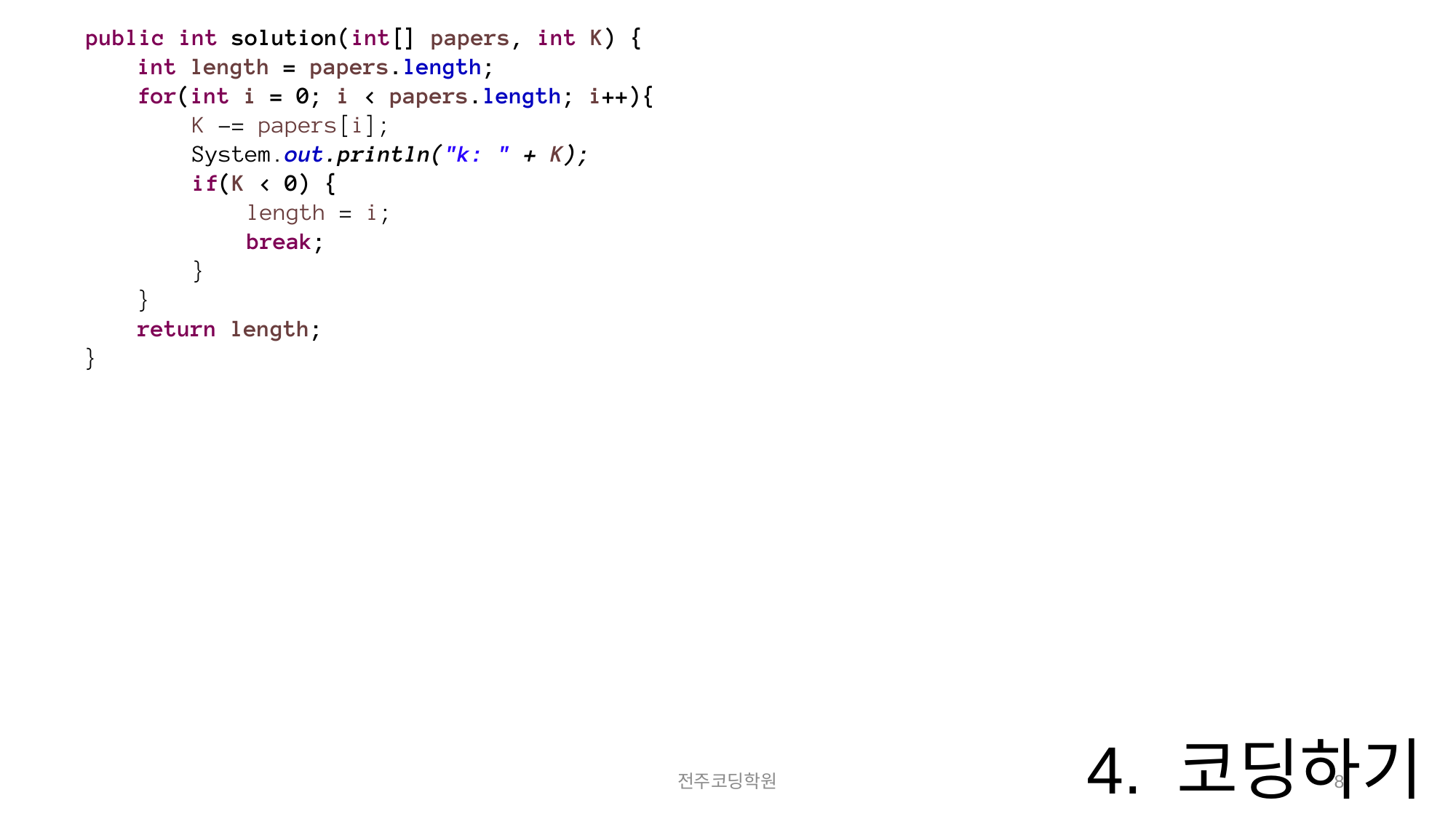

public int solution(int[] papers, int K) {
        int length = papers.length;
        for(int i = 0; i < papers.length; i++){
        K -= papers[i];
        System.out.println("k: " + K);
        if(K < 0) {
        length = i;
        break;
        }
        }
        return length;
    }

# 4. 코딩하기
전주코딩학원
8